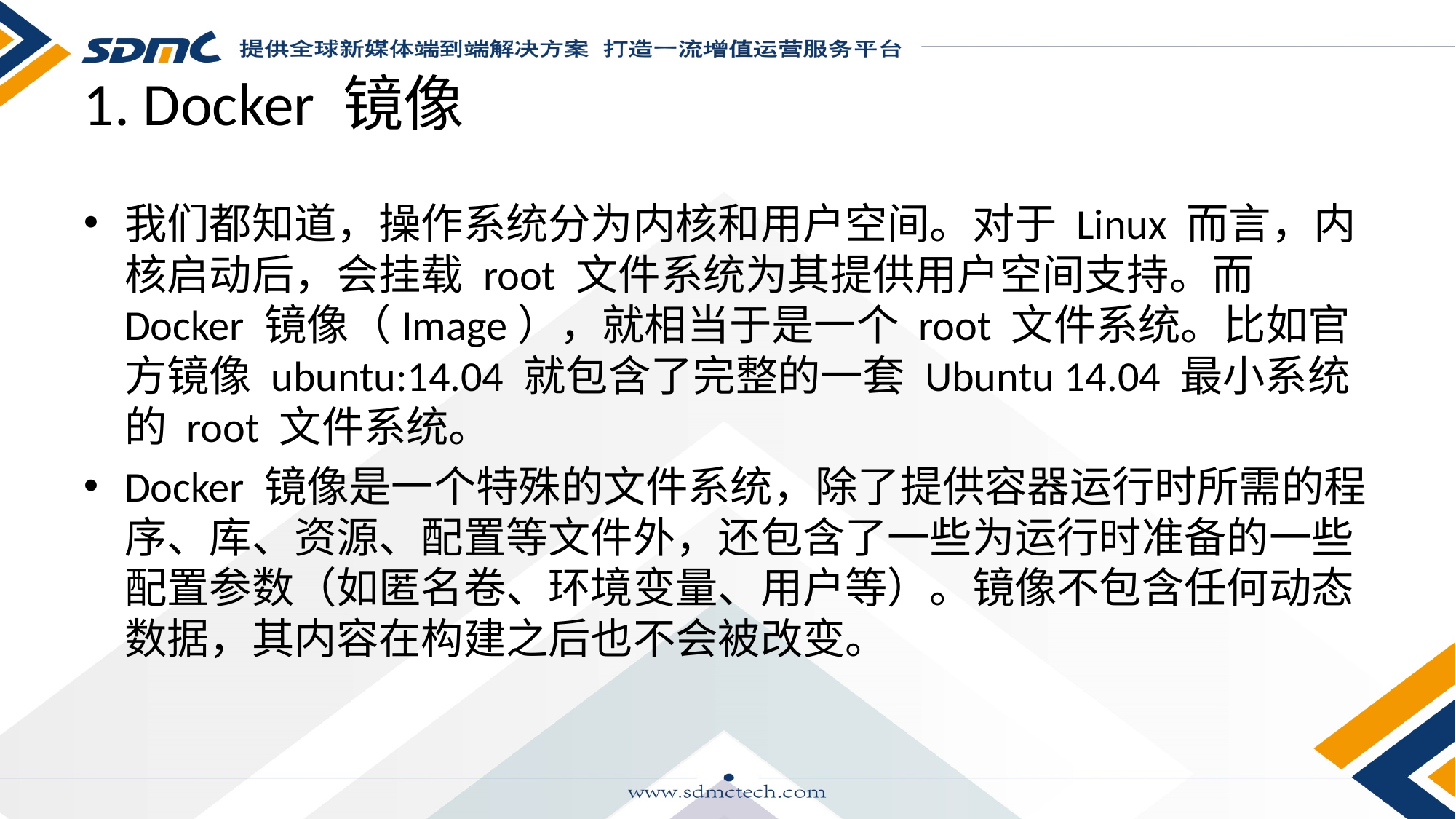

# 1. Docker 镜像
我们都知道，操作系统分为内核和用户空间。对于 Linux 而言，内核启动后，会挂载 root 文件系统为其提供用户空间支持。而 Docker 镜像（Image），就相当于是一个 root 文件系统。比如官方镜像 ubuntu:14.04 就包含了完整的一套 Ubuntu 14.04 最小系统的 root 文件系统。
Docker 镜像是一个特殊的文件系统，除了提供容器运行时所需的程序、库、资源、配置等文件外，还包含了一些为运行时准备的一些配置参数（如匿名卷、环境变量、用户等）。镜像不包含任何动态数据，其内容在构建之后也不会被改变。